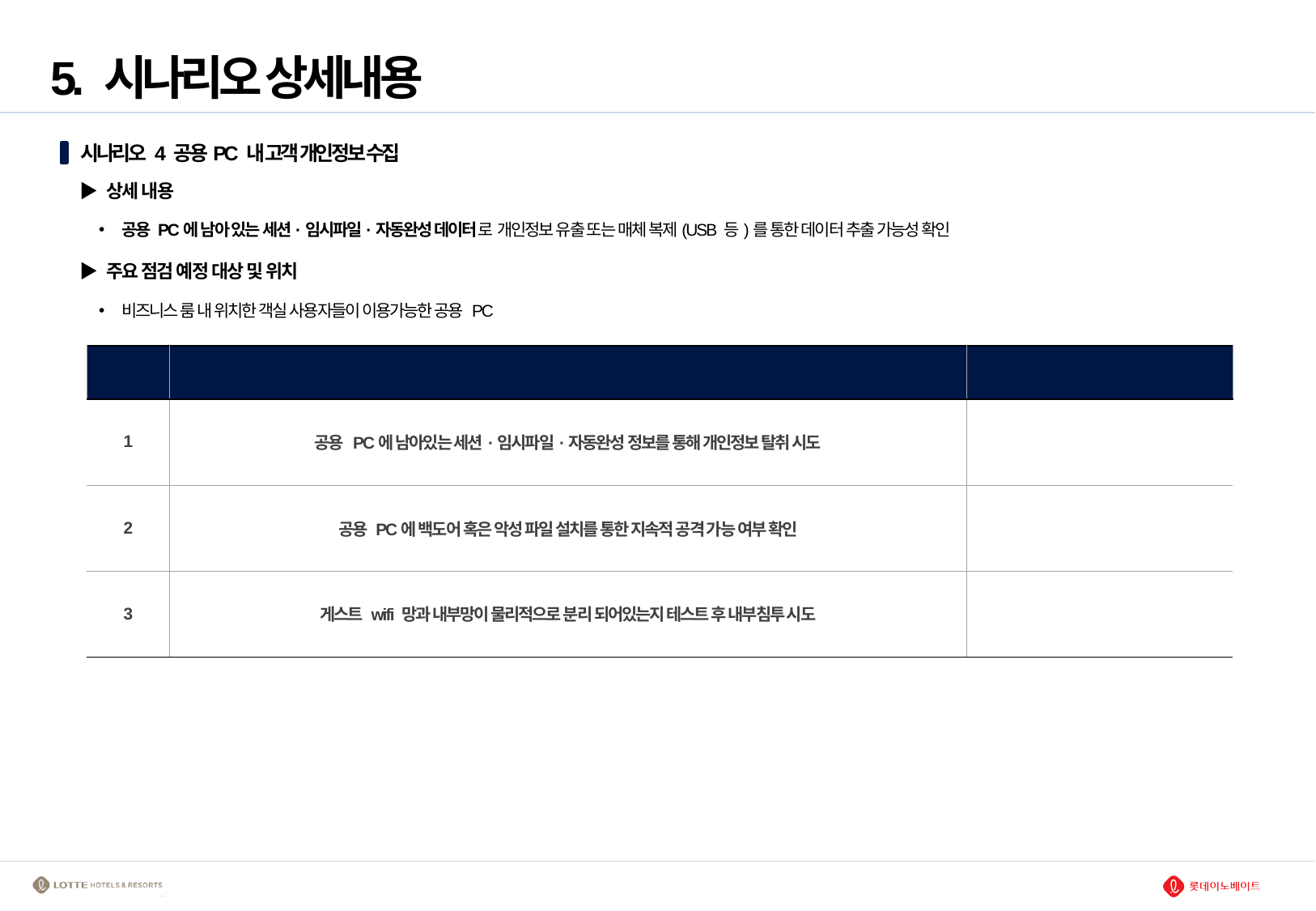

# 5. 시나리오 상세내용
 시나리오 4 공용PC 내 고객 개인정보 수집

▶ 상세 내용
공용 PC에 남아 있는 세션·임시파일·자동완성 데이터로 개인정보 유출 또는 매체 복제(USB 등)를 통한 데이터 추출 가능성 확인
▶ 주요 점검 예정 대상 및 위치
비즈니스 룸 내 위치한 객실 사용자들이 이용가능한 공용 PC
| No. | 상세 침투 테스트 항목 | 비고 |
| --- | --- | --- |
| 1 | 공용 PC에 남아있는 세션·임시파일·자동완성 정보를 통해 개인정보 탈취 시도 |  |
| 2 | 공용 PC에 백도어 혹은 악성 파일 설치를 통한 지속적 공격 가능 여부 확인 |  |
| 3 | 게스트 wifi 망과 내부망이 물리적으로 분리 되어있는지 테스트 후 내부침투 시도 |  |